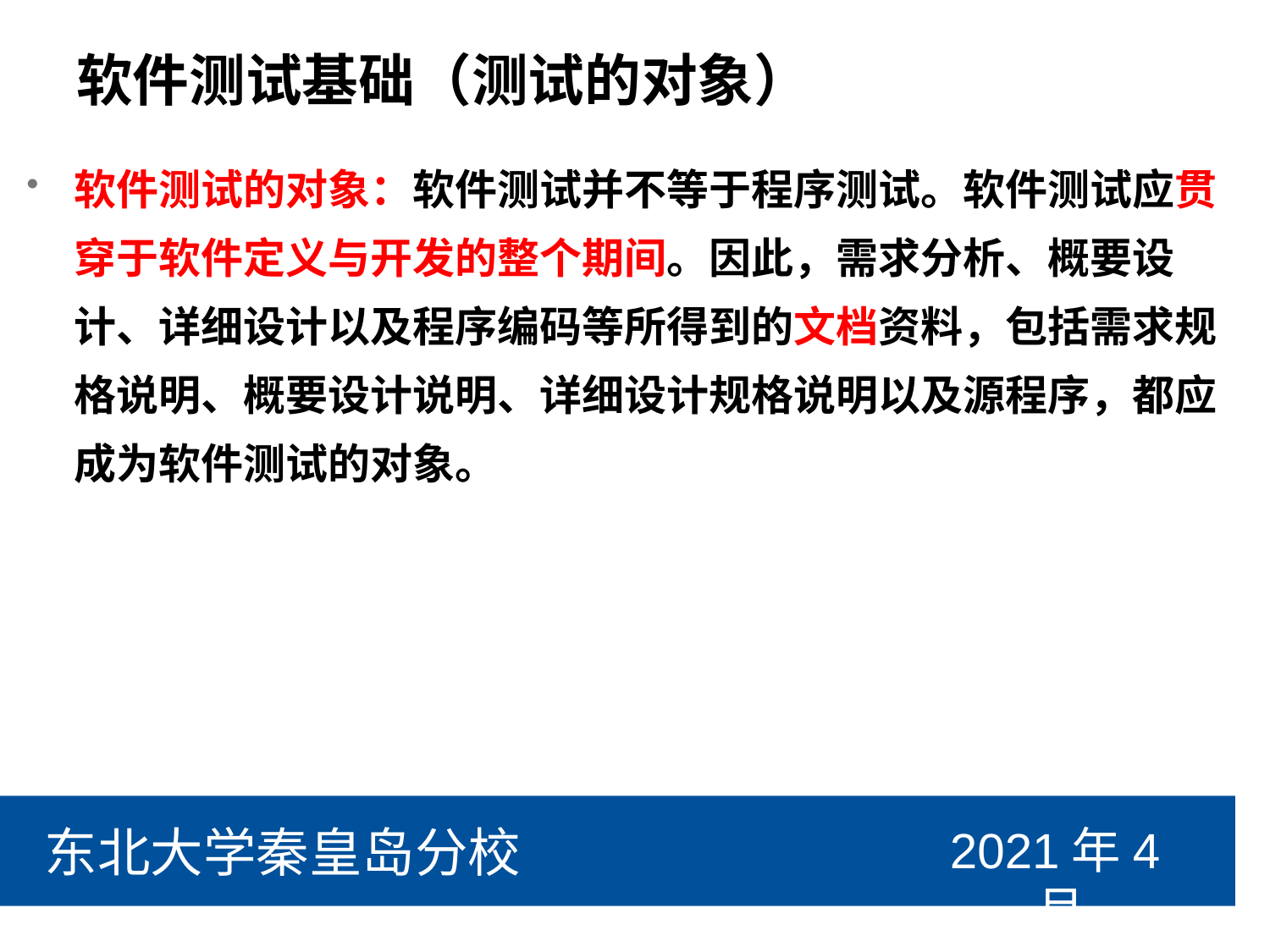

# 软件测试基础（测试的对象）
软件测试的对象：软件测试并不等于程序测试。软件测试应贯穿于软件定义与开发的整个期间。因此，需求分析、概要设计、详细设计以及程序编码等所得到的文档资料，包括需求规格说明、概要设计说明、详细设计规格说明以及源程序，都应成为软件测试的对象。